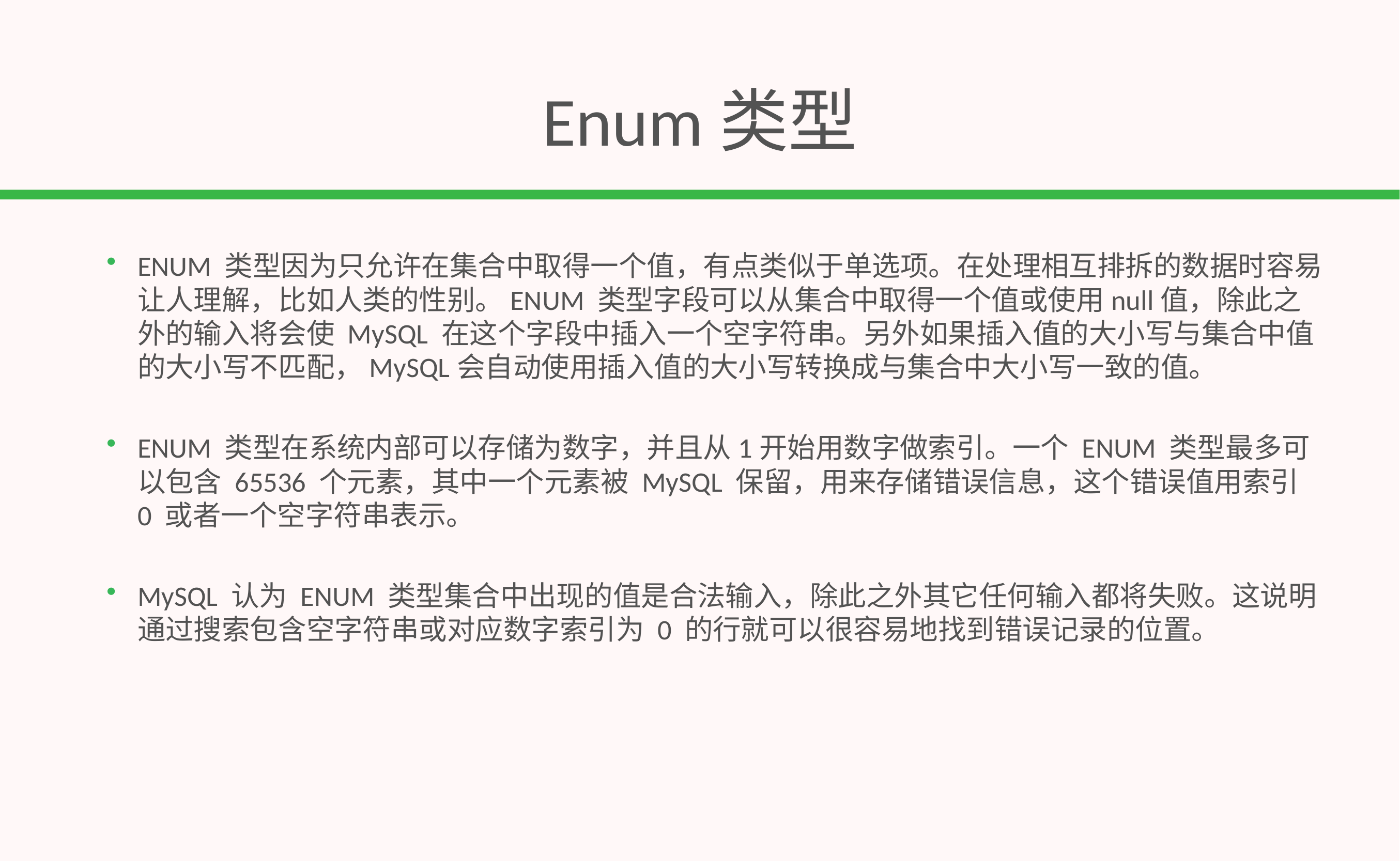

# Enum类型
ENUM 类型因为只允许在集合中取得一个值，有点类似于单选项。在处理相互排拆的数据时容易让人理解，比如人类的性别。ENUM 类型字段可以从集合中取得一个值或使用null值，除此之外的输入将会使 MySQL 在这个字段中插入一个空字符串。另外如果插入值的大小写与集合中值的大小写不匹配，MySQL会自动使用插入值的大小写转换成与集合中大小写一致的值。

ENUM 类型在系统内部可以存储为数字，并且从1开始用数字做索引。一个 ENUM 类型最多可以包含 65536 个元素，其中一个元素被 MySQL 保留，用来存储错误信息，这个错误值用索引 0 或者一个空字符串表示。

MySQL 认为 ENUM 类型集合中出现的值是合法输入，除此之外其它任何输入都将失败。这说明通过搜索包含空字符串或对应数字索引为 0 的行就可以很容易地找到错误记录的位置。